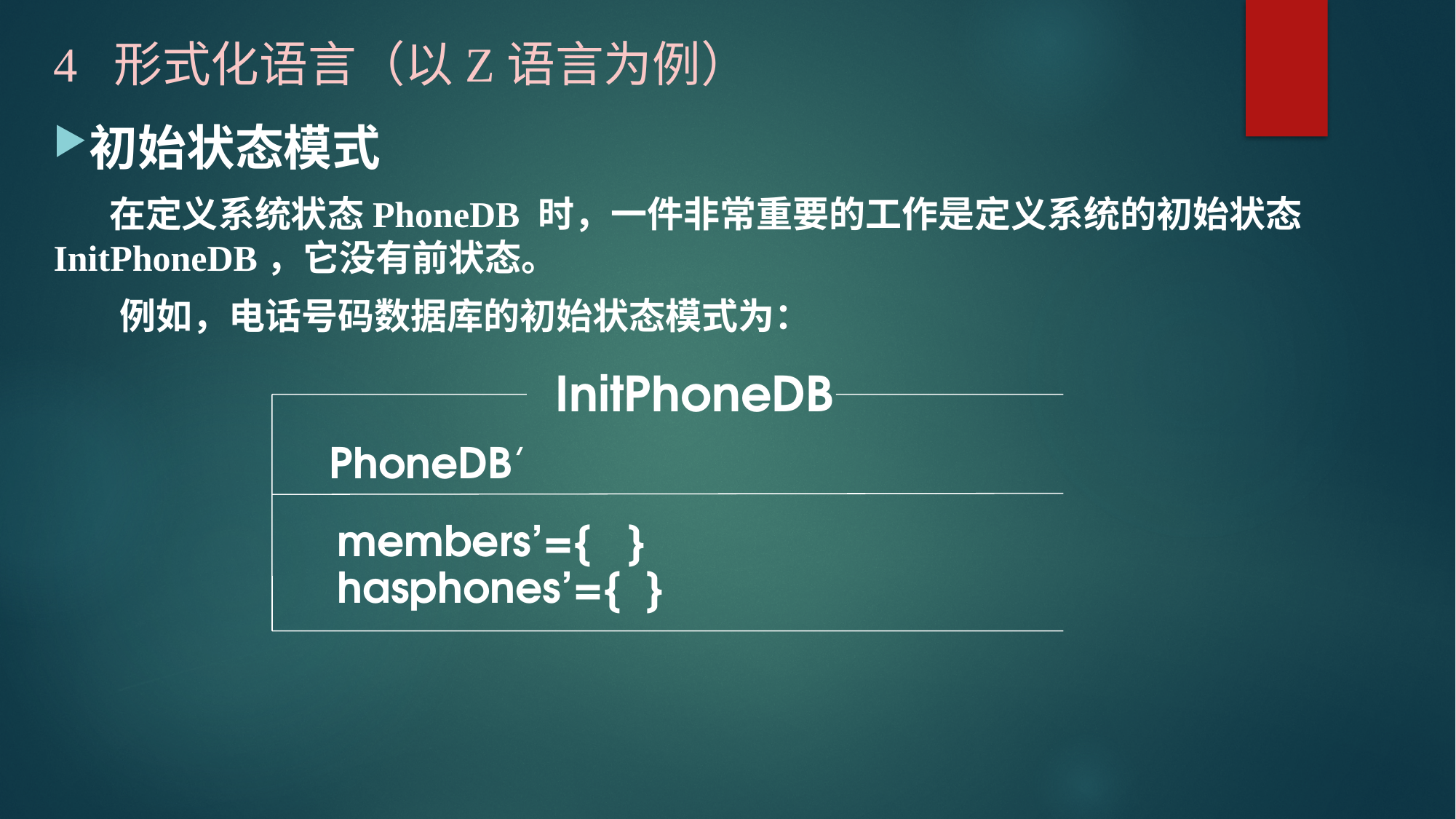

# 4  形式化语言（以Z语言为例）
初始状态模式
       在定义系统状态PhoneDB 时，一件非常重要的工作是定义系统的初始状态InitPhoneDB，它没有前状态。
       例如，电话号码数据库的初始状态模式为：
InitPhoneDB

PhoneDB’

members’={   }
hasphones’={  }